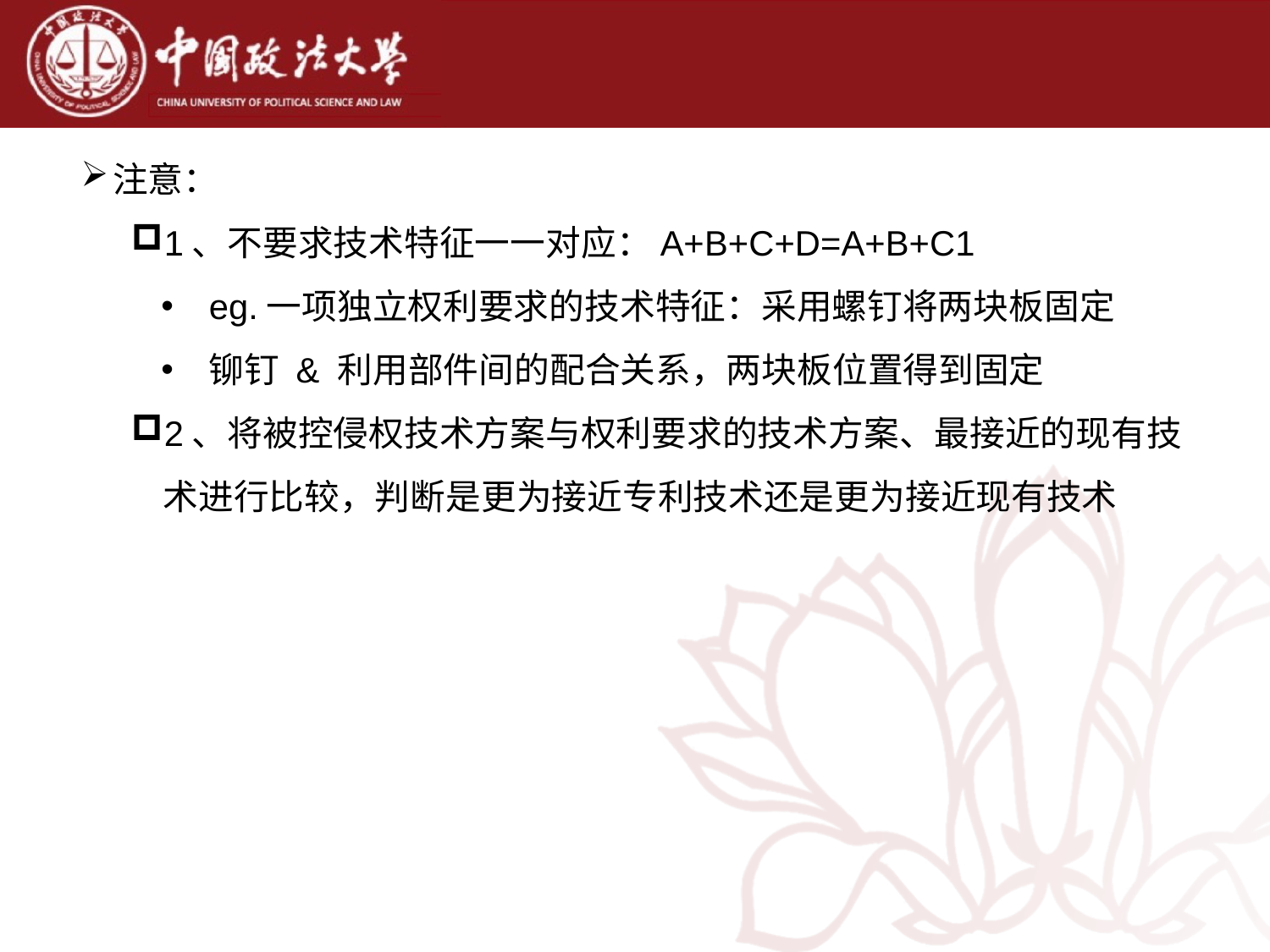

注意：
1、不要求技术特征一一对应：A+B+C+D=A+B+C1
eg.一项独立权利要求的技术特征：采用螺钉将两块板固定
铆钉 & 利用部件间的配合关系，两块板位置得到固定
2、将被控侵权技术方案与权利要求的技术方案、最接近的现有技术进行比较，判断是更为接近专利技术还是更为接近现有技术